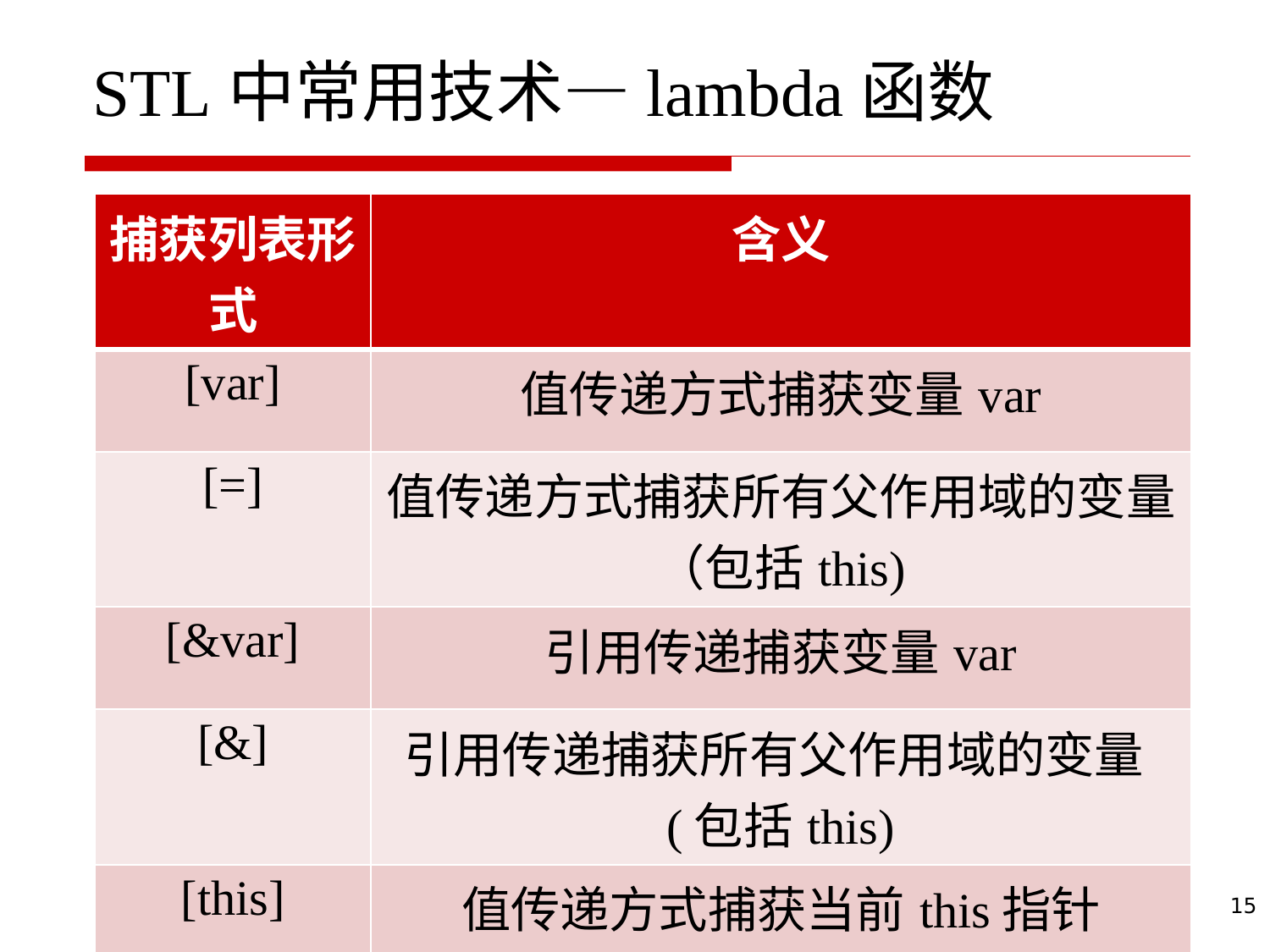

# STL中常用技术—lambda函数

| 捕获列表形式 | 含义 |
| --- | --- |
| [var] | 值传递方式捕获变量var |
| [=] | 值传递方式捕获所有父作用域的变量（包括this) |
| [&var] | 引用传递捕获变量var |
| [&] | 引用传递捕获所有父作用域的变量(包括this) |
| [this] | 值传递方式捕获当前this指针 |
15